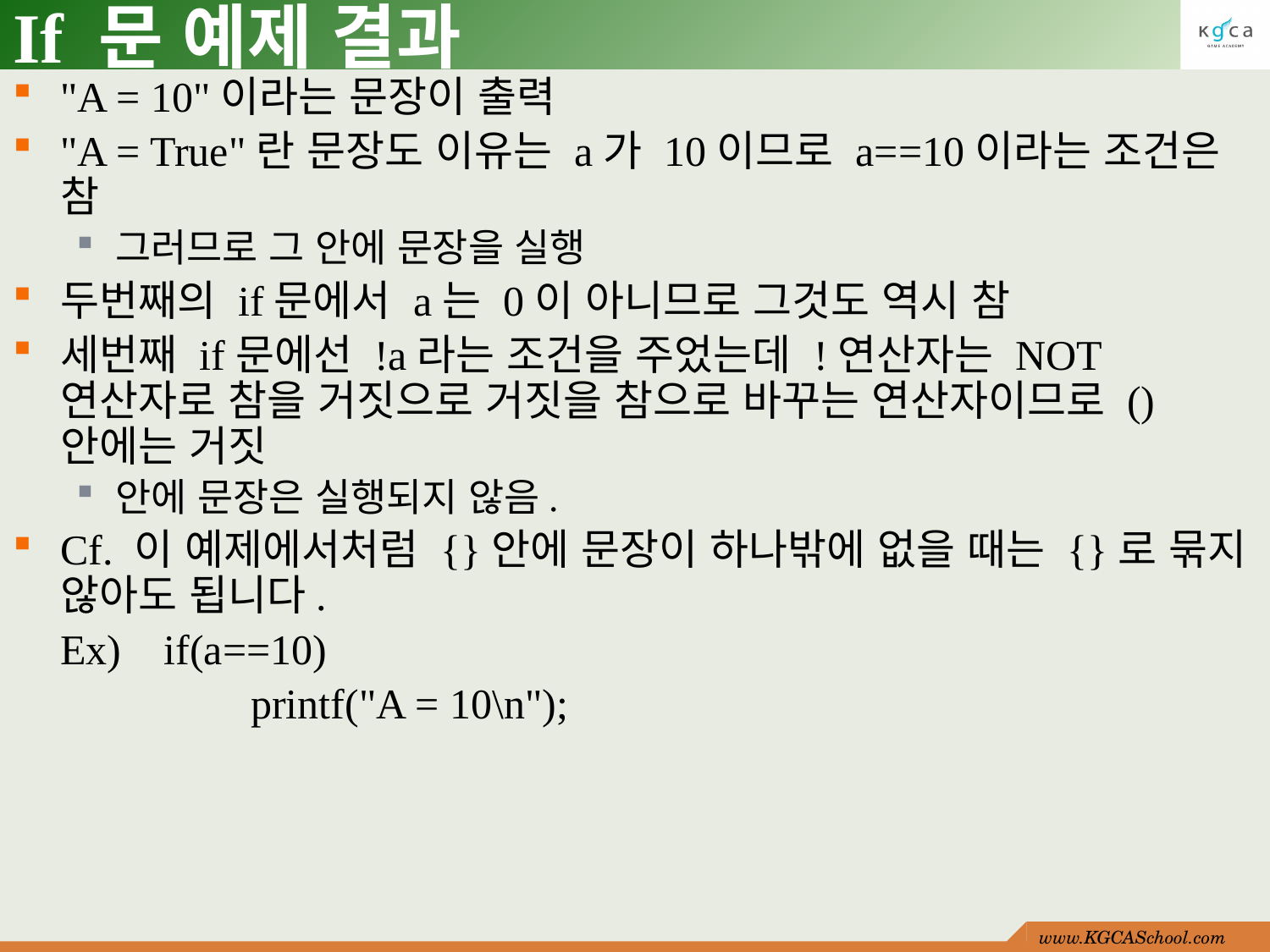

# If 문 예제 결과
"A = 10"이라는 문장이 출력
"A = True"란 문장도 이유는 a가 10이므로 a==10이라는 조건은 참
그러므로 그 안에 문장을 실행
두번째의 if문에서 a는 0이 아니므로 그것도 역시 참
세번째 if문에선 !a라는 조건을 주었는데 !연산자는 NOT연산자로 참을 거짓으로 거짓을 참으로 바꾸는 연산자이므로 ()안에는 거짓
안에 문장은 실행되지 않음.
Cf. 이 예제에서처럼 {}안에 문장이 하나밖에 없을 때는 {}로 묶지 않아도 됩니다.
	Ex)    if(a==10)
		      printf("A = 10\n");